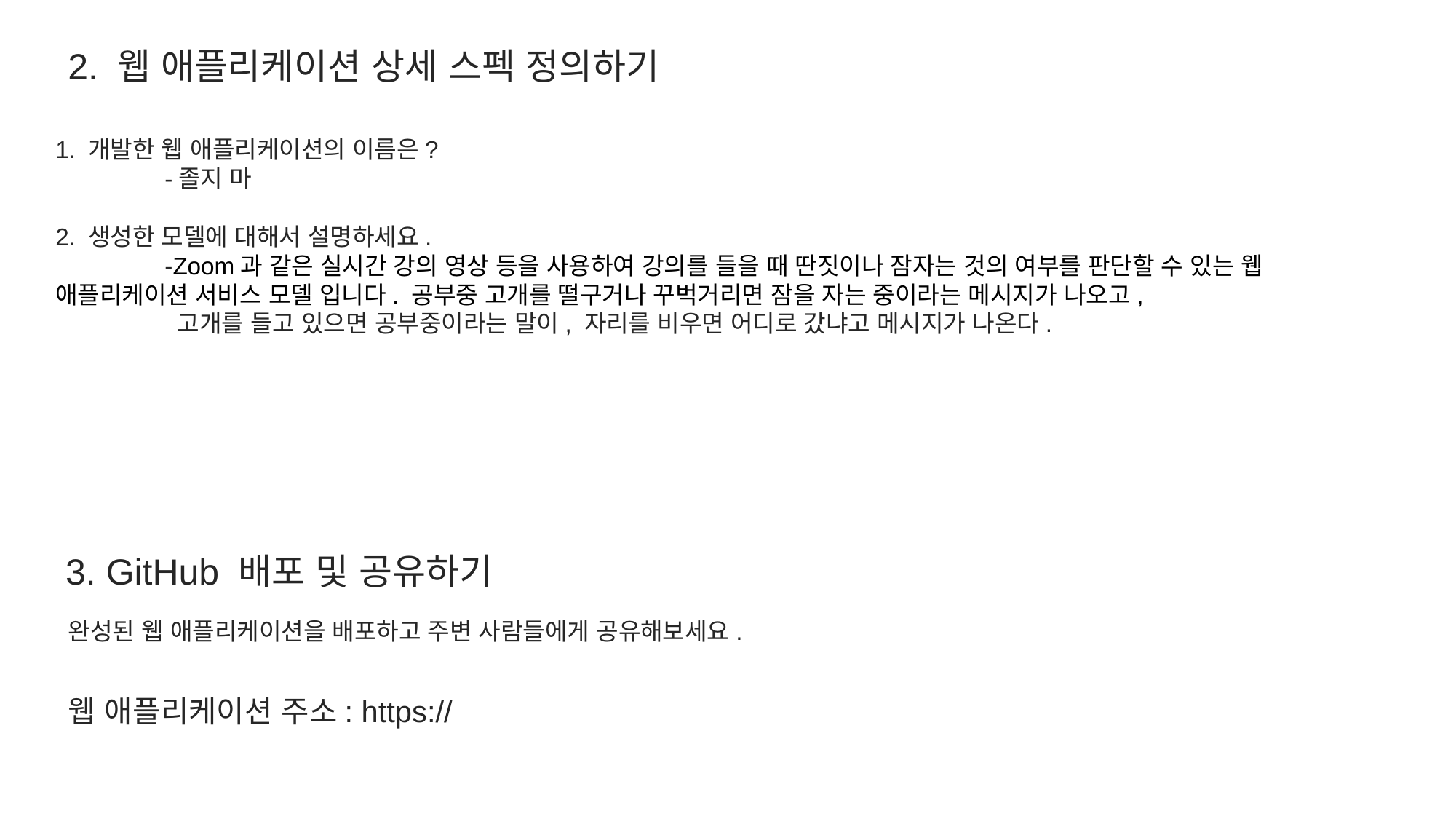

2. 웹 애플리케이션 상세 스펙 정의하기
1. 개발한 웹 애플리케이션의 이름은?
	-졸지 마
2. 생성한 모델에 대해서 설명하세요.
	-Zoom과 같은 실시간 강의 영상 등을 사용하여 강의를 들을 때 딴짓이나 잠자는 것의 여부를 판단할 수 있는 웹 	 애플리케이션 서비스 모델 입니다. 공부중 고개를 떨구거나 꾸벅거리면 잠을 자는 중이라는 메시지가 나오고,
	 고개를 들고 있으면 공부중이라는 말이, 자리를 비우면 어디로 갔냐고 메시지가 나온다.
3. GitHub 배포 및 공유하기
완성된 웹 애플리케이션을 배포하고 주변 사람들에게 공유해보세요.
웹 애플리케이션 주소: https://